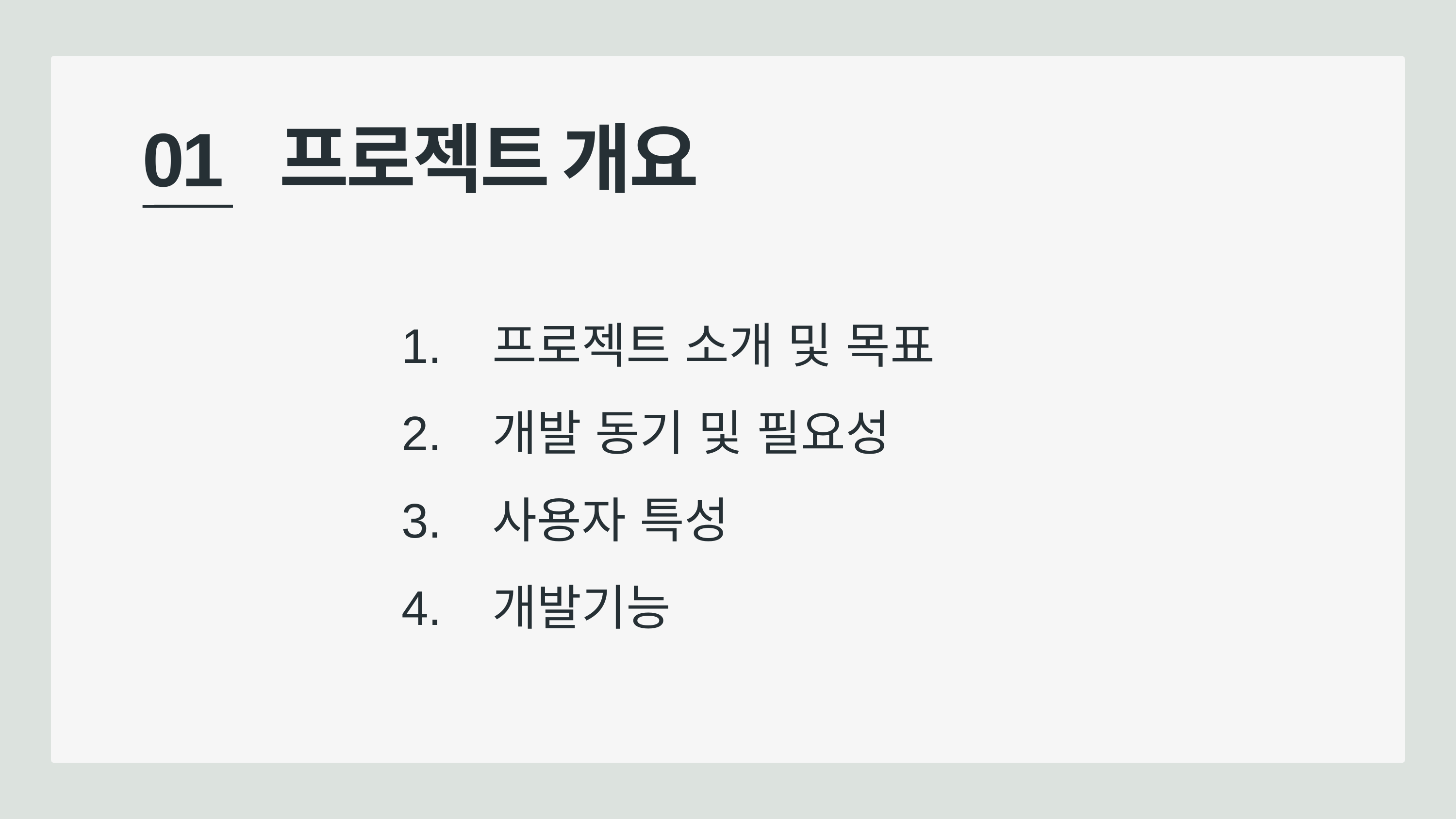

01  프로젝트 개요

프로젝트 소개 및 목표
개발 동기 및 필요성
사용자 특성
개발기능